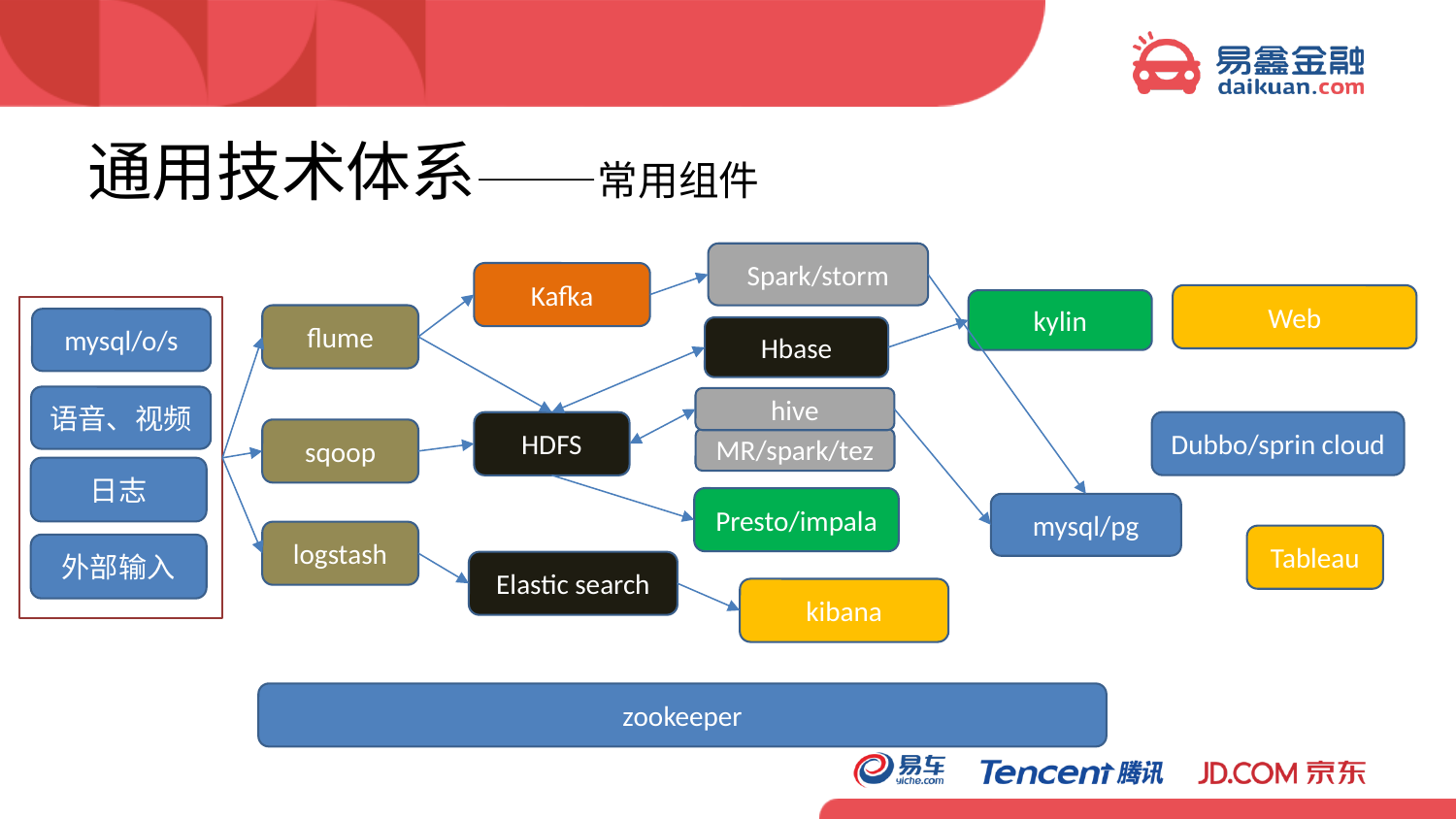

# 通用技术体系———常用组件
Spark/storm
Kafka
Web
kylin

mysql/o/s
语音、视频
日志
外部输入
flume
Hbase
hive
MR/spark/tez
Dubbo/sprin cloud
HDFS
sqoop
Presto/impala
mysql/pg
logstash
Tableau
Elastic search
kibana
zookeeper